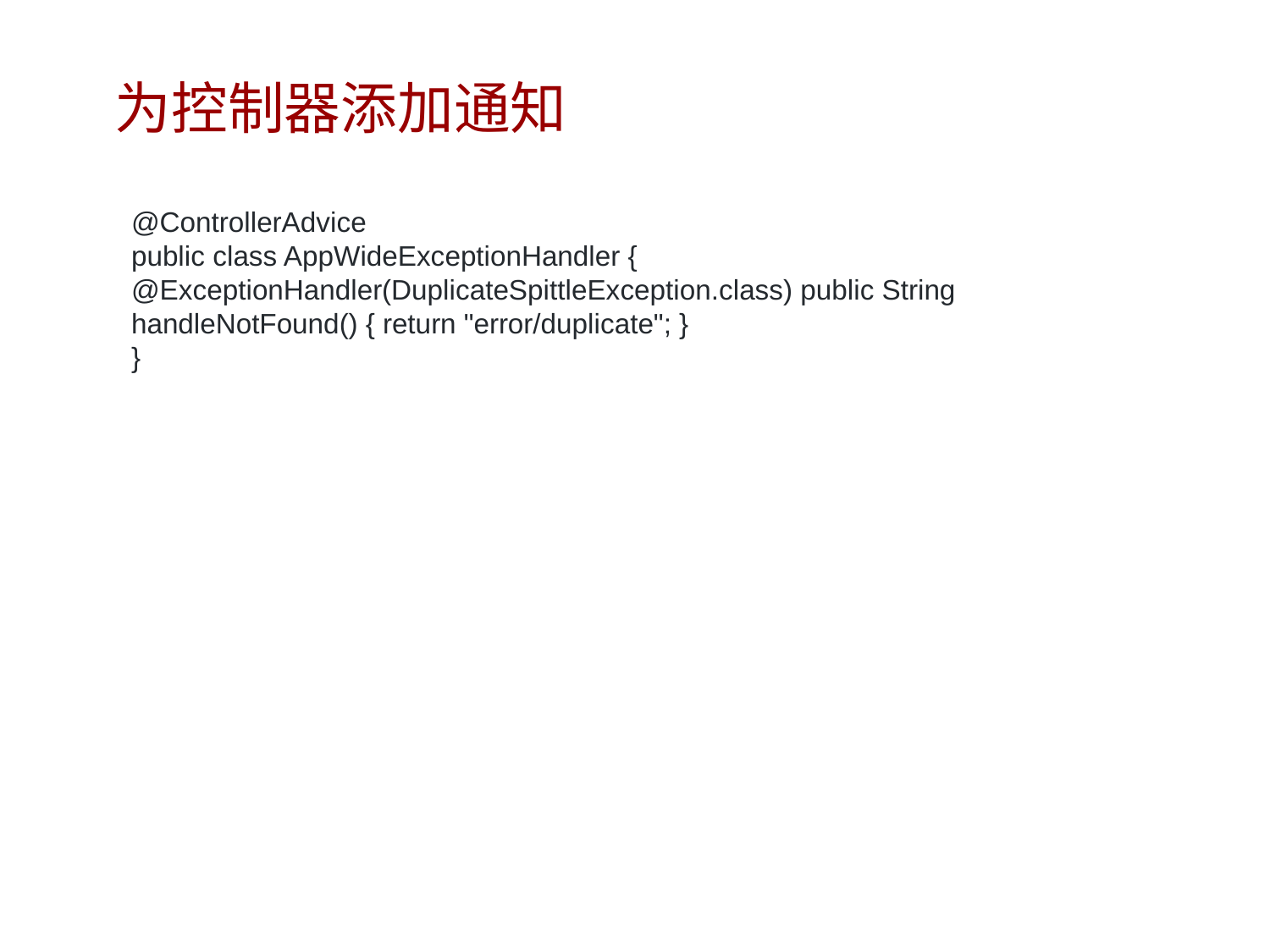

# 为控制器添加通知
@ControllerAdvice
public class AppWideExceptionHandler {
@ExceptionHandler(DuplicateSpittleException.class) public String handleNotFound() { return "error/duplicate"; }
}